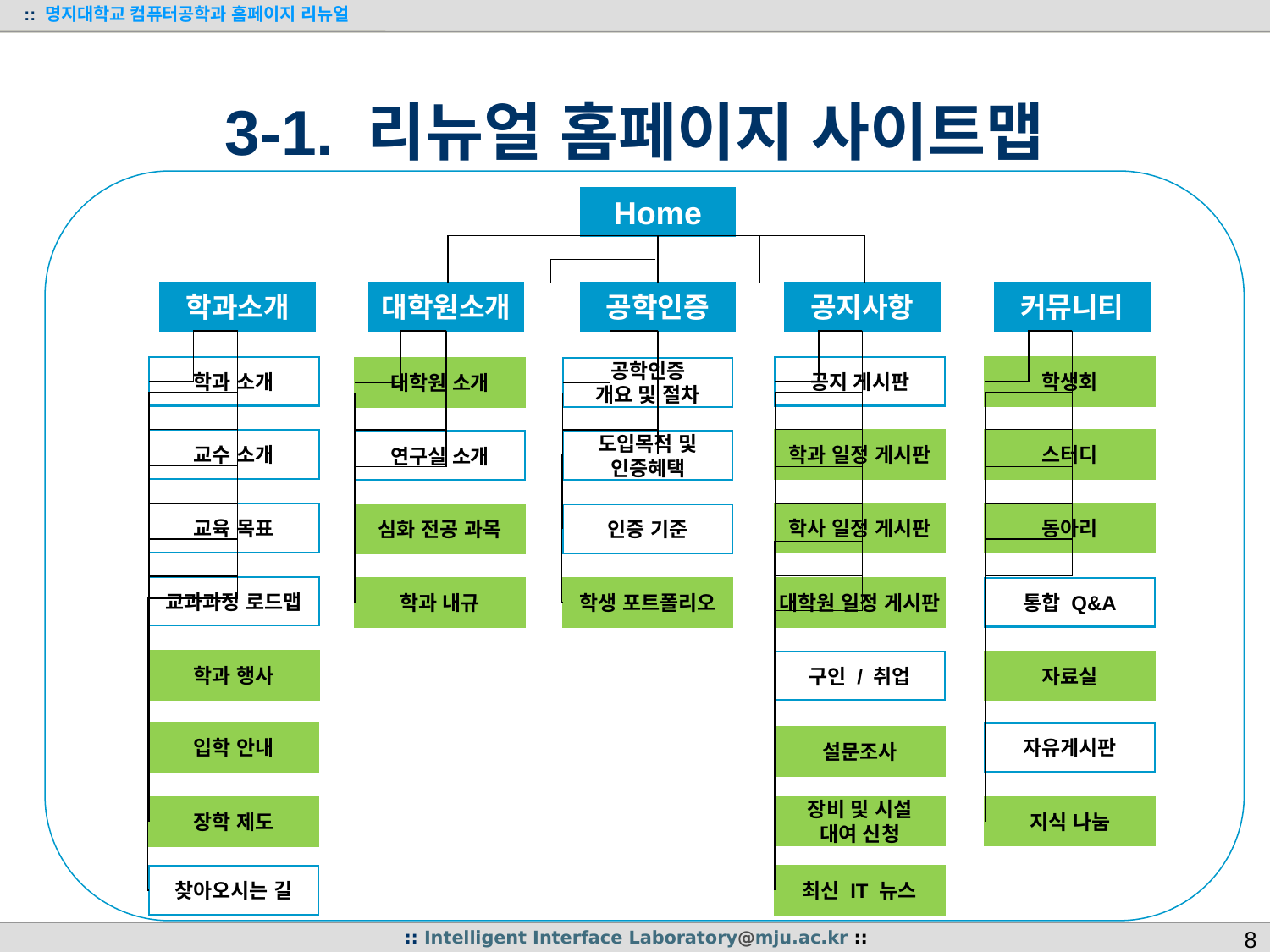

# 3-1. 리뉴얼 홈페이지 사이트맵

Home
학과소개
대학원소개
공학인증
공지사항
커뮤니티
학과 소개
공지 게시판
학생회
대학원 소개
공학인증
개요 및 절차
교수 소개
학과 일정 게시판
스터디
연구실 소개
도입목적 및
인증혜택
교육 목표
학사 일정 게시판
동아리
심화 전공 과목
인증 기준
교과과정 로드맵
학과 내규
대학원 일정 게시판
통합 Q&A
학과 행사
구인 / 취업
자료실
입학 안내
자유게시판
설문조사
장비 및 시설
대여 신청
지식 나눔
장학 제도
최신 IT 뉴스
학생 포트폴리오
찾아오시는 길
8